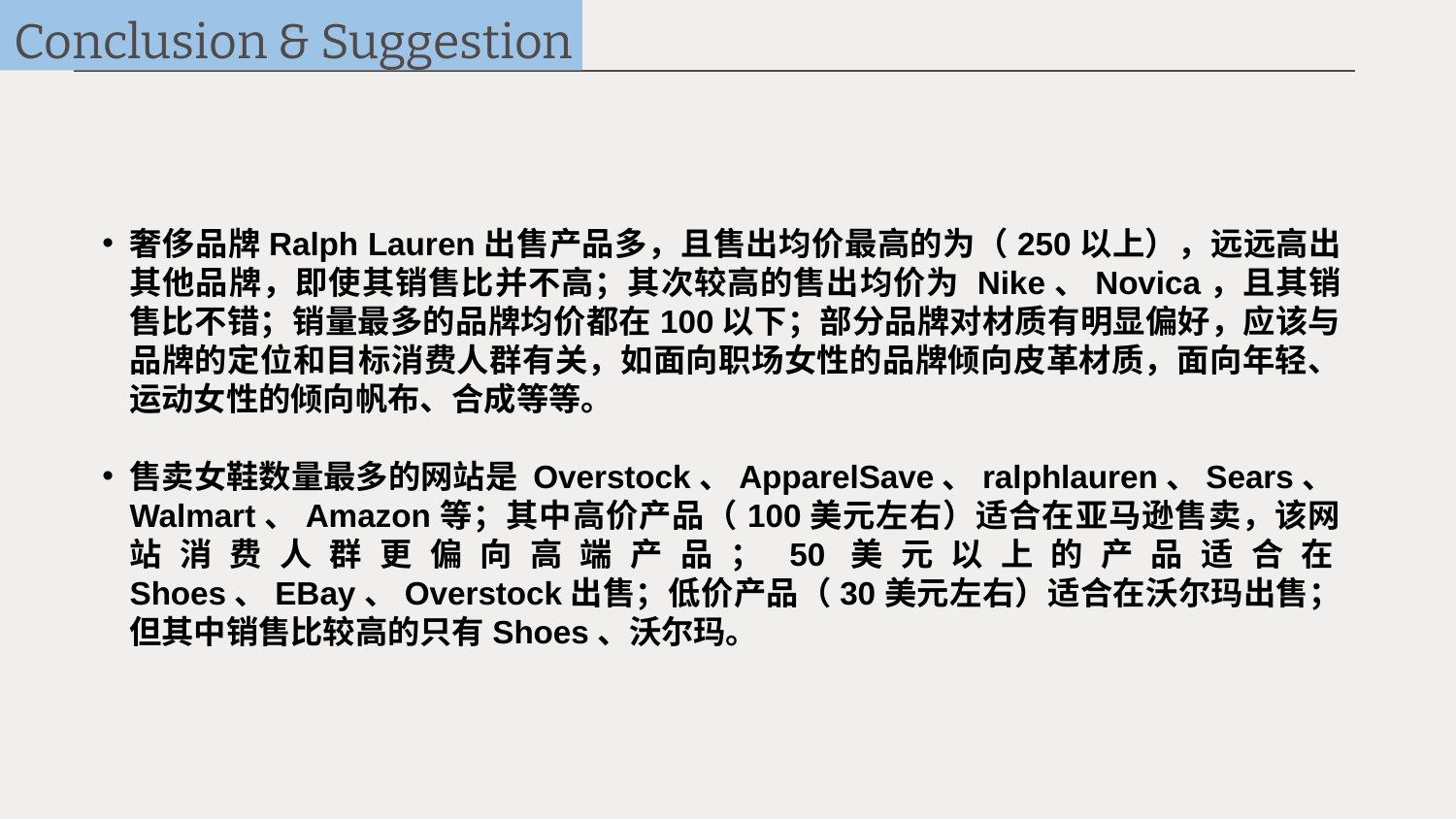

Conclusion & Suggestion
奢侈品牌Ralph Lauren出售产品多，且售出均价最高的为（250以上），远远高出其他品牌，即使其销售比并不高；其次较高的售出均价为 Nike、Novica，且其销售比不错；销量最多的品牌均价都在100以下；部分品牌对材质有明显偏好，应该与品牌的定位和目标消费人群有关，如面向职场女性的品牌倾向皮革材质，面向年轻、运动女性的倾向帆布、合成等等。

售卖女鞋数量最多的网站是 Overstock、ApparelSave、ralphlauren、Sears、Walmart、Amazon等；其中高价产品（100美元左右）适合在亚马逊售卖，该网站消费人群更偏向高端产品；50美元以上的产品适合在Shoes、EBay、Overstock出售；低价产品（30美元左右）适合在沃尔玛出售；但其中销售比较高的只有Shoes、沃尔玛。